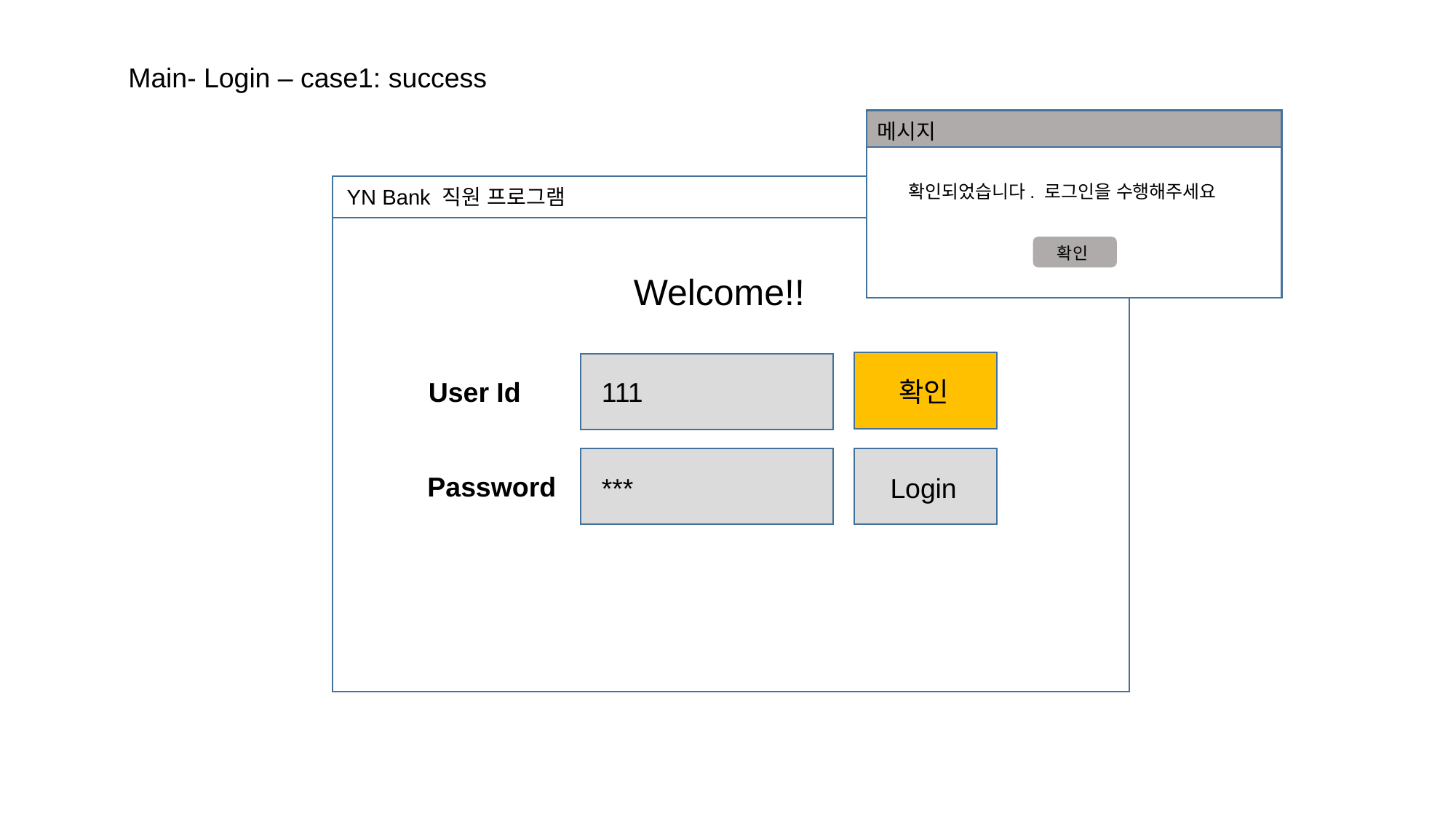

Main- Login – case1: success

메시지
확인되었습니다. 로그인을 수행해주세요

YN Bank 직원 프로그램
User Id

확인
Welcome!!

User Id
111
  확인

Password
***
  Login